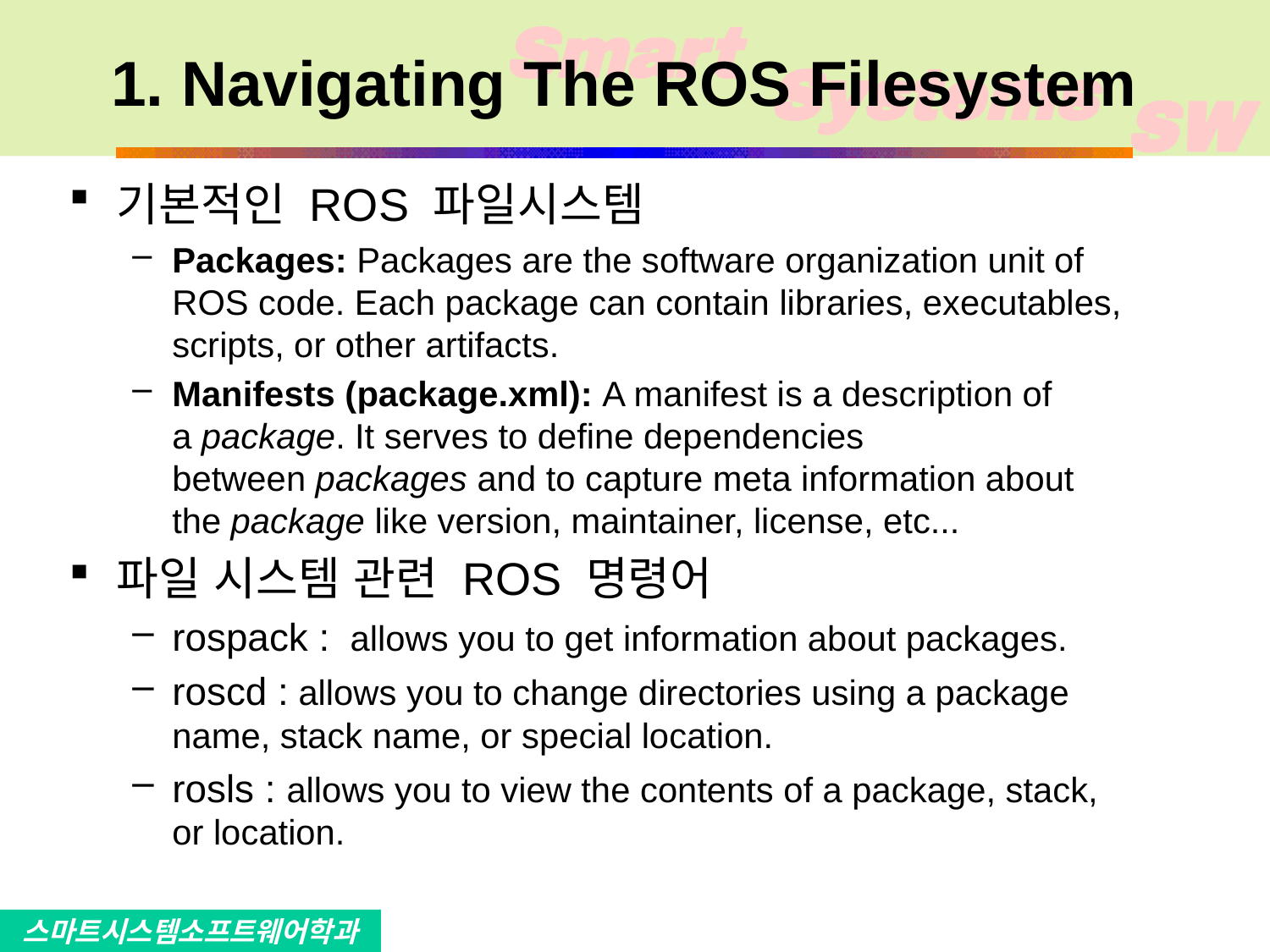

# 1. Navigating The ROS Filesystem
기본적인 ROS 파일시스템
Packages: Packages are the software organization unit of ROS code. Each package can contain libraries, executables, scripts, or other artifacts.
Manifests (package.xml): A manifest is a description of a package. It serves to define dependencies between packages and to capture meta information about the package like version, maintainer, license, etc...
파일 시스템 관련 ROS 명령어
rospack :  allows you to get information about packages.
roscd : allows you to change directories using a package name, stack name, or special location.
rosls : allows you to view the contents of a package, stack, or location.